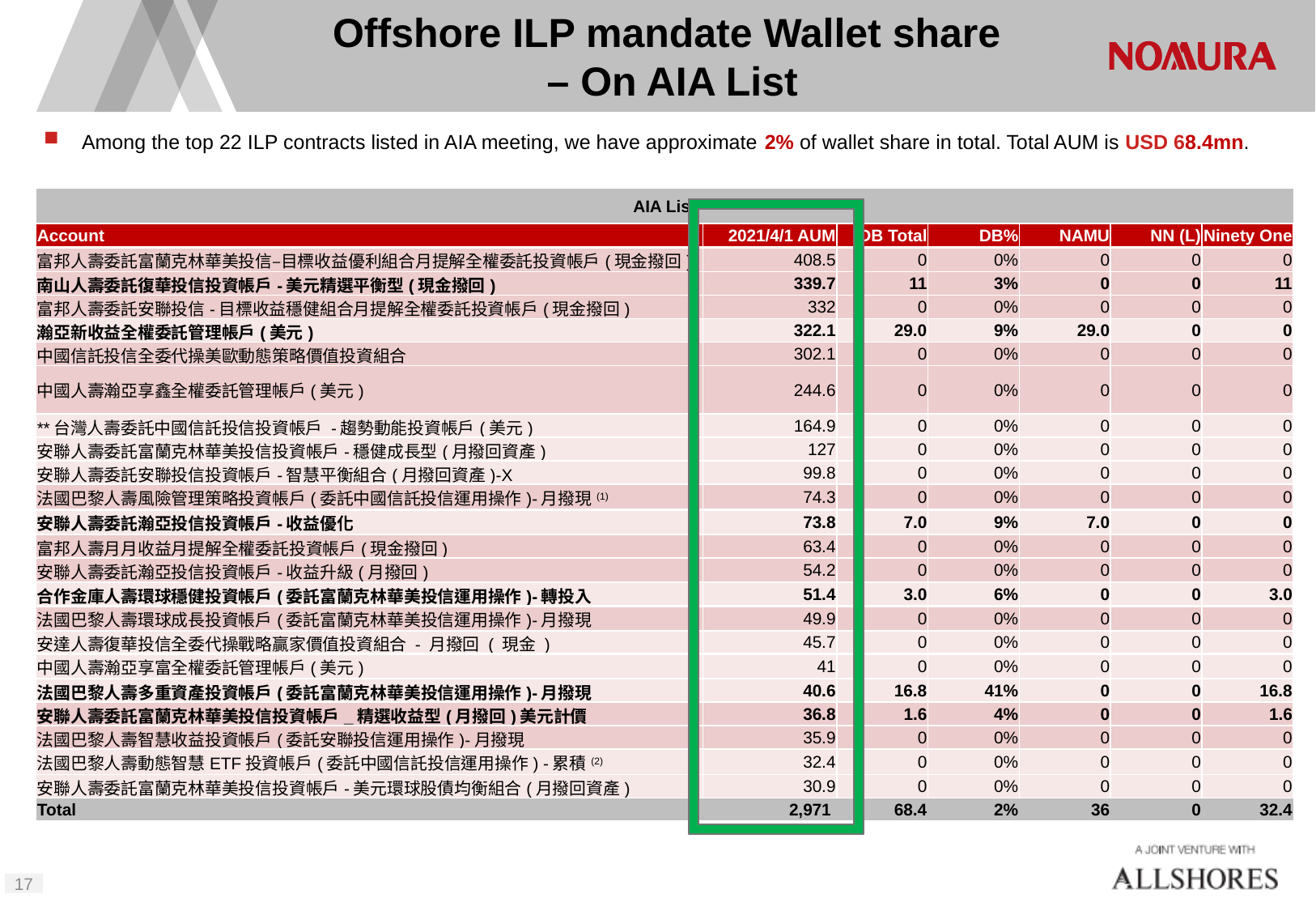

# Offshore ILP mandate Wallet share – On AIA List
Among the top 22 ILP contracts listed in AIA meeting, we have approximate 2% of wallet share in total. Total AUM is USD 68.4mn.
| AIA List |  |  |  |  |  |  |
| --- | --- | --- | --- | --- | --- | --- |
| Account | 2021/4/1 AUM | DB Total | DB% | NAMU | NN (L) | Ninety One |
| 富邦人壽委託富蘭克林華美投信–目標收益優利組合月提解全權委託投資帳戶(現金撥回) | 408.5 | 0 | 0% | 0 | 0 | 0 |
| 南山人壽委託復華投信投資帳戶-美元精選平衡型(現金撥回) | 339.7 | 11 | 3% | 0 | 0 | 11 |
| 富邦人壽委託安聯投信-目標收益穩健組合月提解全權委託投資帳戶(現金撥回) | 332 | 0 | 0% | 0 | 0 | 0 |
| 瀚亞新收益全權委託管理帳戶(美元) | 322.1 | 29.0 | 9% | 29.0 | 0 | 0 |
| 中國信託投信全委代操美歐動態策略價值投資組合 | 302.1 | 0 | 0% | 0 | 0 | 0 |
| 中國人壽瀚亞享鑫全權委託管理帳戶(美元) | 244.6 | 0 | 0% | 0 | 0 | 0 |
| \*\*台灣人壽委託中國信託投信投資帳戶 -趨勢動能投資帳戶(美元) | 164.9 | 0 | 0% | 0 | 0 | 0 |
| 安聯人壽委託富蘭克林華美投信投資帳戶-穩健成長型(月撥回資產) | 127 | 0 | 0% | 0 | 0 | 0 |
| 安聯人壽委託安聯投信投資帳戶-智慧平衡組合(月撥回資產)-X | 99.8 | 0 | 0% | 0 | 0 | 0 |
| 法國巴黎人壽風險管理策略投資帳戶(委託中國信託投信運用操作)-月撥現(1) | 74.3 | 0 | 0% | 0 | 0 | 0 |
| 安聯人壽委託瀚亞投信投資帳戶-收益優化 | 73.8 | 7.0 | 9% | 7.0 | 0 | 0 |
| 富邦人壽月月收益月提解全權委託投資帳戶(現金撥回) | 63.4 | 0 | 0% | 0 | 0 | 0 |
| 安聯人壽委託瀚亞投信投資帳戶-收益升級(月撥回) | 54.2 | 0 | 0% | 0 | 0 | 0 |
| 合作金庫人壽環球穩健投資帳戶(委託富蘭克林華美投信運用操作)-轉投入 | 51.4 | 3.0 | 6% | 0 | 0 | 3.0 |
| 法國巴黎人壽環球成長投資帳戶(委託富蘭克林華美投信運用操作)-月撥現 | 49.9 | 0 | 0% | 0 | 0 | 0 |
| 安達人壽復華投信全委代操戰略贏家價值投資組合 - 月撥回 ( 現金 ) | 45.7 | 0 | 0% | 0 | 0 | 0 |
| 中國人壽瀚亞享富全權委託管理帳戶(美元) | 41 | 0 | 0% | 0 | 0 | 0 |
| 法國巴黎人壽多重資產投資帳戶(委託富蘭克林華美投信運用操作)-月撥現 | 40.6 | 16.8 | 41% | 0 | 0 | 16.8 |
| 安聯人壽委託富蘭克林華美投信投資帳戶\_精選收益型(月撥回)美元計價 | 36.8 | 1.6 | 4% | 0 | 0 | 1.6 |
| 法國巴黎人壽智慧收益投資帳戶(委託安聯投信運用操作)-月撥現 | 35.9 | 0 | 0% | 0 | 0 | 0 |
| 法國巴黎人壽動態智慧ETF投資帳戶(委託中國信託投信運用操作) -累積(2) | 32.4 | 0 | 0% | 0 | 0 | 0 |
| 安聯人壽委託富蘭克林華美投信投資帳戶-美元環球股債均衡組合(月撥回資產) | 30.9 | 0 | 0% | 0 | 0 | 0 |
| Total | 2,971 | 68.4 | 2% | 36 | 0 | 32.4 |

17
Unit : USD mn.
Source : SA. Data is as of June 9